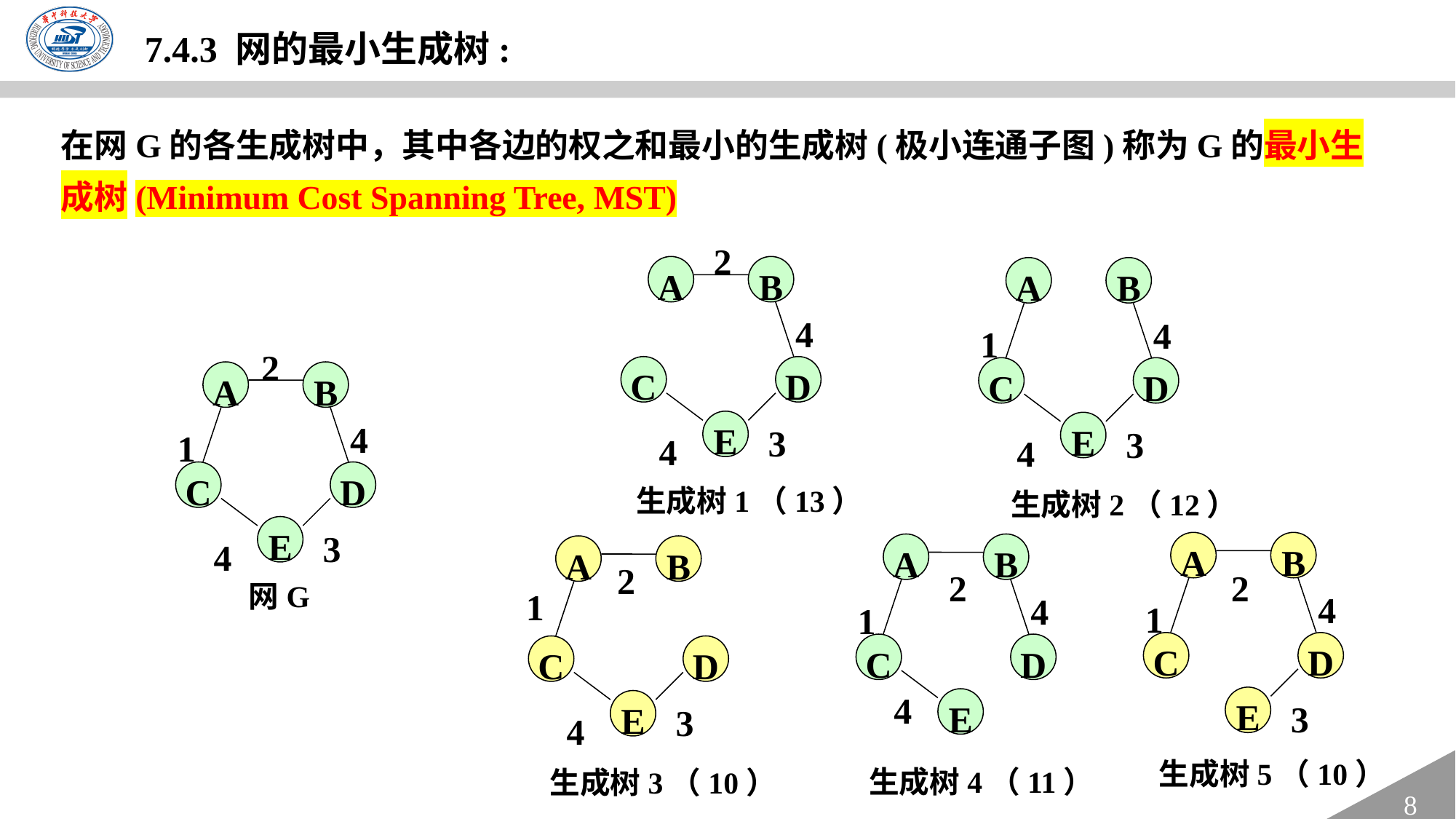

7.4.3 网的最小生成树:
在网G的各生成树中，其中各边的权之和最小的生成树(极小连通子图)称为G的最小生成树(Minimum Cost Spanning Tree, MST)
2
A
B
A
B

4
4

1

2
C
D
C
D
A
B

4
3
3
1

4
E
4
E
C
D
生成树1（13）
生成树2（12）

3
4
E
A
B
A
B
A
B
2
2
2

网G
1
4
4
1

1

C
D
C
D
C
D

4

3
3
E
E
4
E
生成树5（10）
生成树4（11）
生成树3（10）